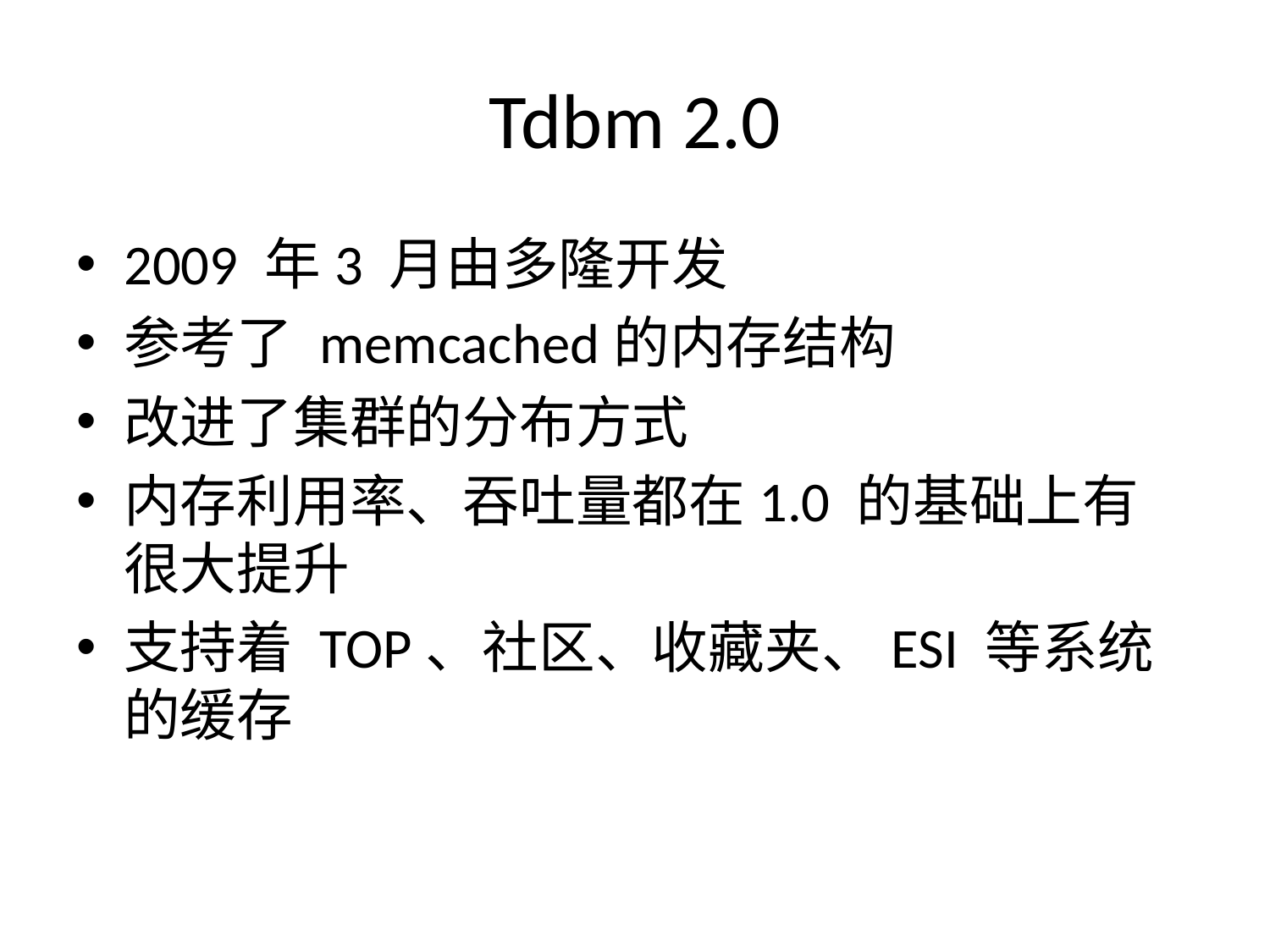

# Tdbm 2.0
2009 年3 月由多隆开发
参考了 memcached的内存结构
改进了集群的分布方式
内存利用率、吞吐量都在1.0 的基础上有很大提升
支持着 TOP、社区、收藏夹、ESI 等系统的缓存